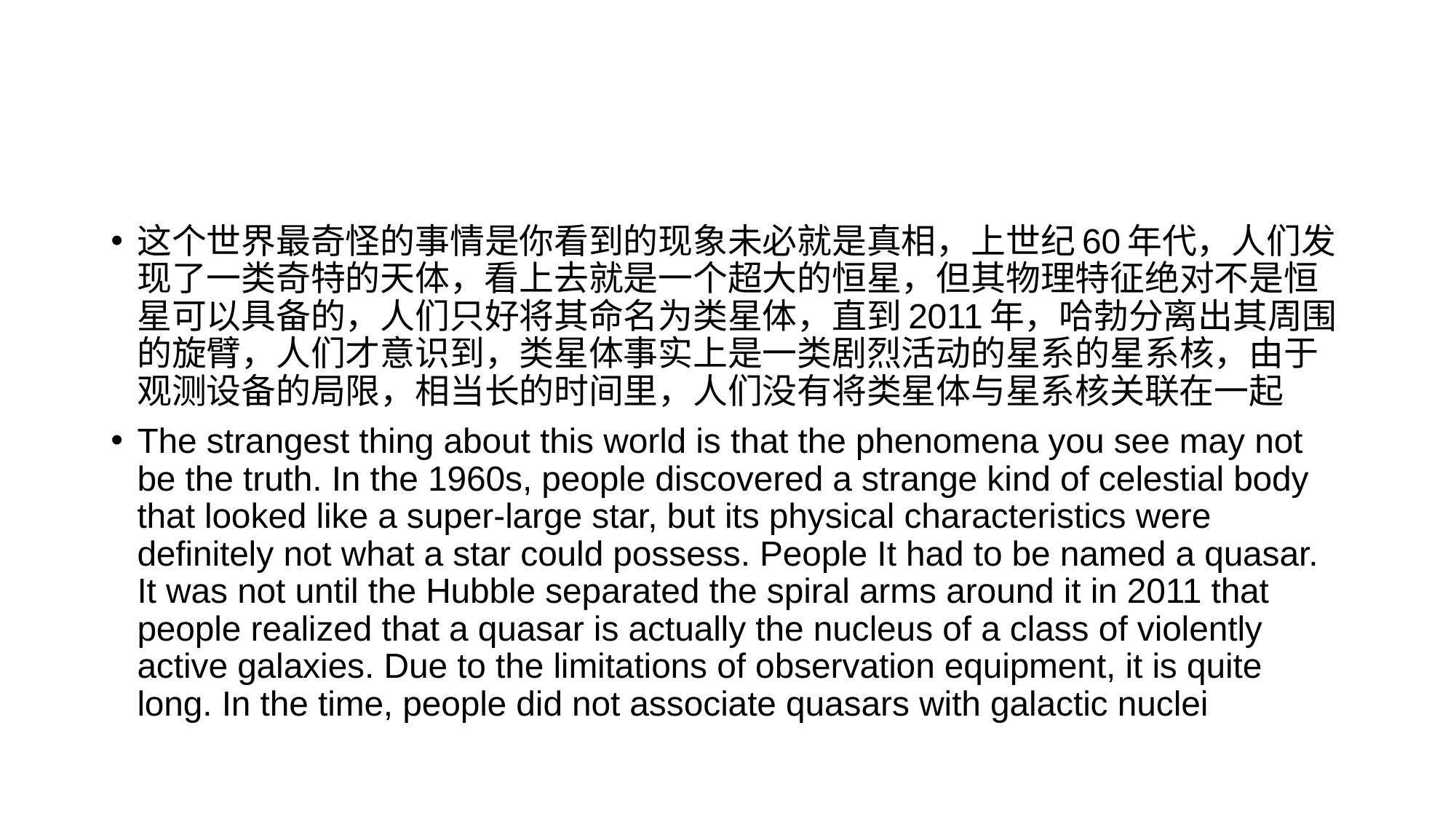

#
这个世界最奇怪的事情是你看到的现象未必就是真相，上世纪60年代，人们发现了一类奇特的天体，看上去就是一个超大的恒星，但其物理特征绝对不是恒星可以具备的，人们只好将其命名为类星体，直到2011年，哈勃分离出其周围的旋臂，人们才意识到，类星体事实上是一类剧烈活动的星系的星系核，由于观测设备的局限，相当长的时间里，人们没有将类星体与星系核关联在一起
The strangest thing about this world is that the phenomena you see may not be the truth. In the 1960s, people discovered a strange kind of celestial body that looked like a super-large star, but its physical characteristics were definitely not what a star could possess. People It had to be named a quasar. It was not until the Hubble separated the spiral arms around it in 2011 that people realized that a quasar is actually the nucleus of a class of violently active galaxies. Due to the limitations of observation equipment, it is quite long. In the time, people did not associate quasars with galactic nuclei